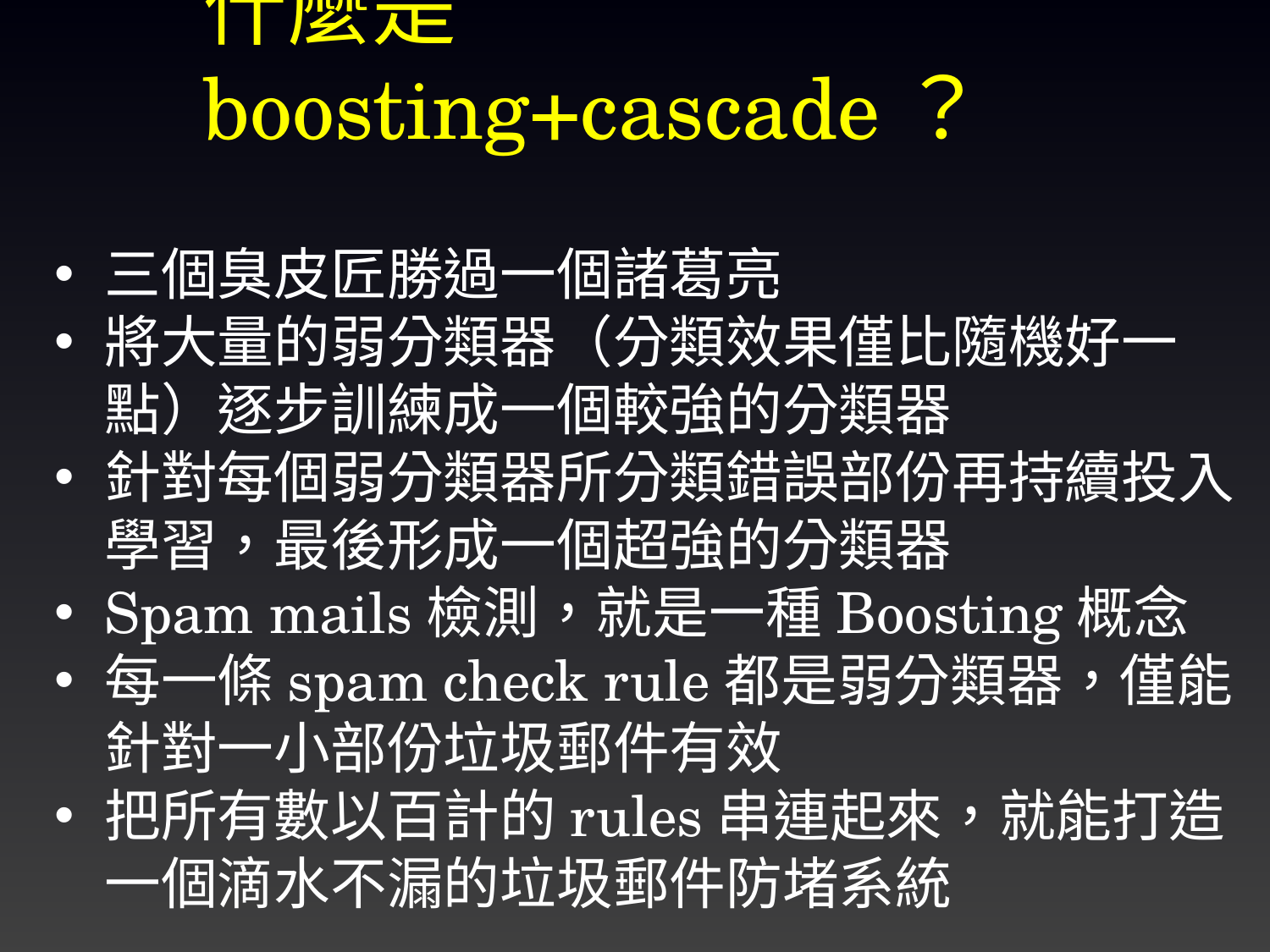

什麼是boosting+cascade？
三個臭皮匠勝過一個諸葛亮
將大量的弱分類器（分類效果僅比隨機好一點）逐步訓練成一個較強的分類器
針對每個弱分類器所分類錯誤部份再持續投入學習，最後形成一個超強的分類器
Spam mails檢測，就是一種Boosting概念
每一條spam check rule都是弱分類器，僅能針對一小部份垃圾郵件有效
把所有數以百計的rules串連起來，就能打造一個滴水不漏的垃圾郵件防堵系統